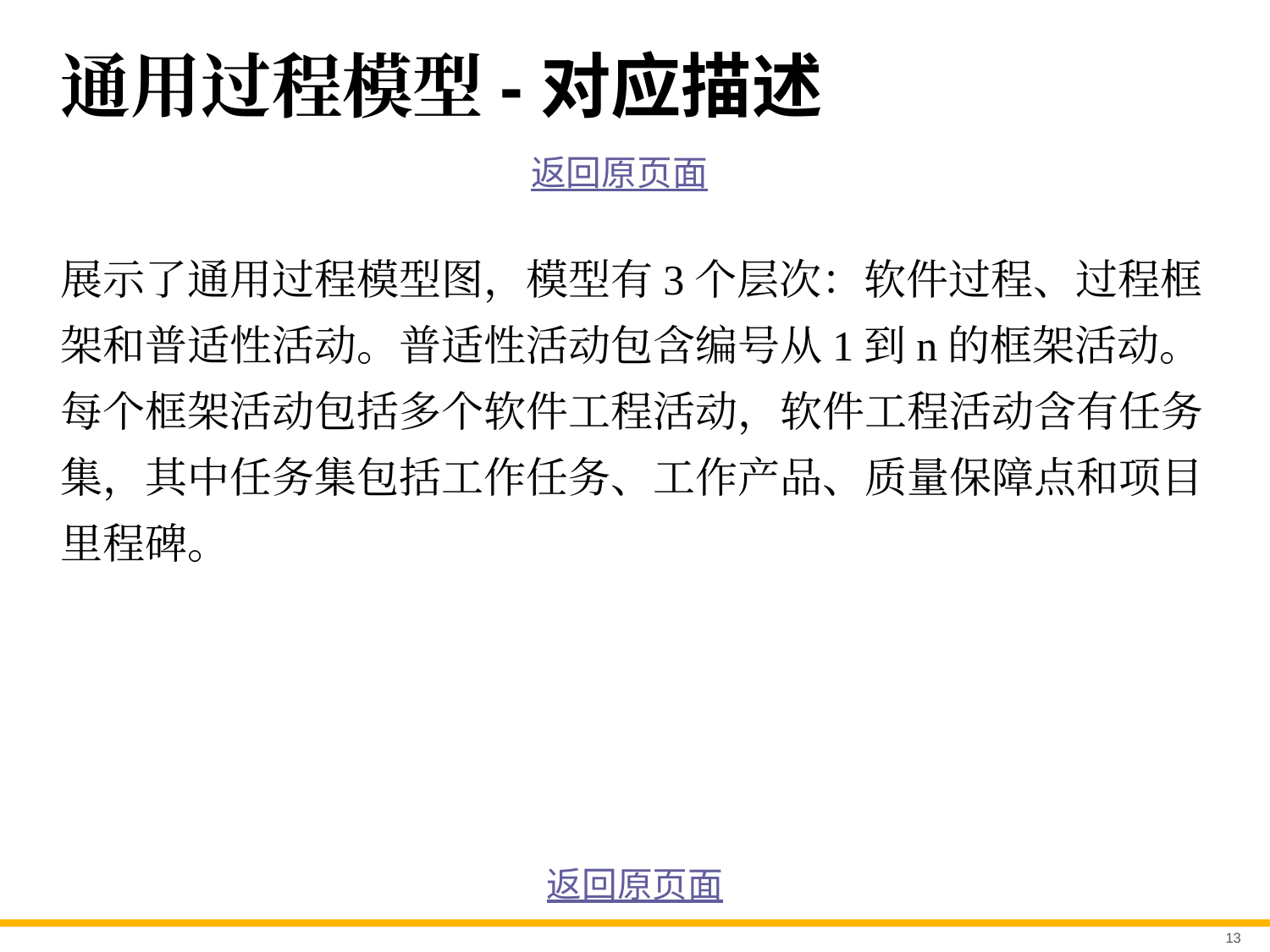

# 通用过程模型-对应描述
返回原页面
展示了通用过程模型图，模型有3个层次：软件过程、过程框架和普适性活动。普适性活动包含编号从1到n的框架活动。每个框架活动包括多个软件工程活动，软件工程活动含有任务集，其中任务集包括工作任务、工作产品、质量保障点和项目里程碑。
返回原页面
13